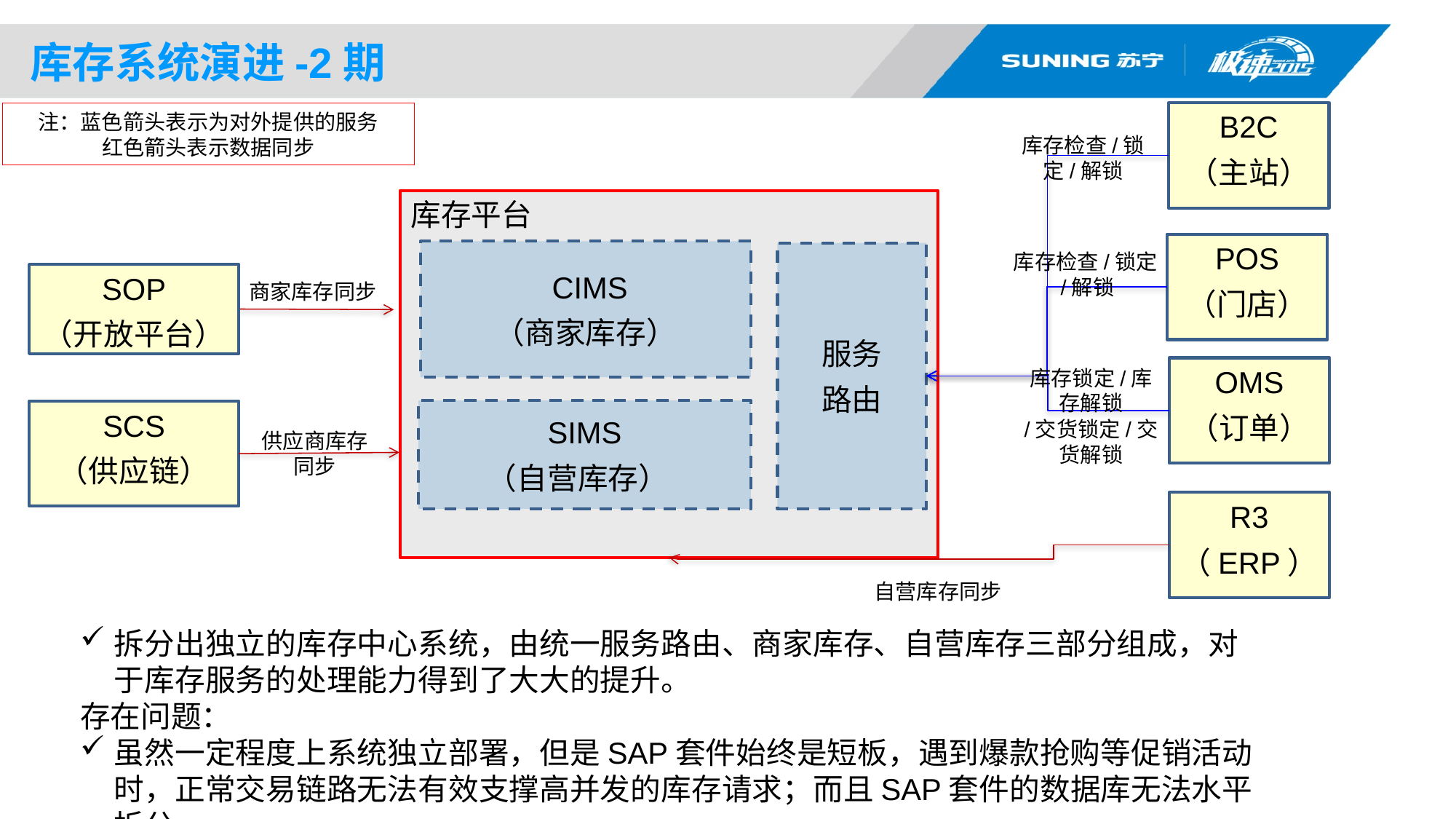

库存系统演进-2期

B2C
（主站）
注：蓝色箭头表示为对外提供的服务
红色箭头表示数据同步
库存检查/锁定/解锁
库存平台
POS
（门店）

 CIMS
（商家库存）

服务
路由
库存检查/锁定/解锁
SOP
（开放平台）
商家库存同步
OMS
（订单）
库存锁定/库存解锁
/交货锁定/交货解锁
SIMS
（自营库存）
SCS
（供应链）
供应商库存同步
R3
（ERP）
自营库存同步
拆分出独立的库存中心系统，由统一服务路由、商家库存、自营库存三部分组成，对于库存服务的处理能力得到了大大的提升。
存在问题：
虽然一定程度上系统独立部署，但是SAP套件始终是短板，遇到爆款抢购等促销活动时，正常交易链路无法有效支撑高并发的库存请求；而且SAP套件的数据库无法水平拆分。